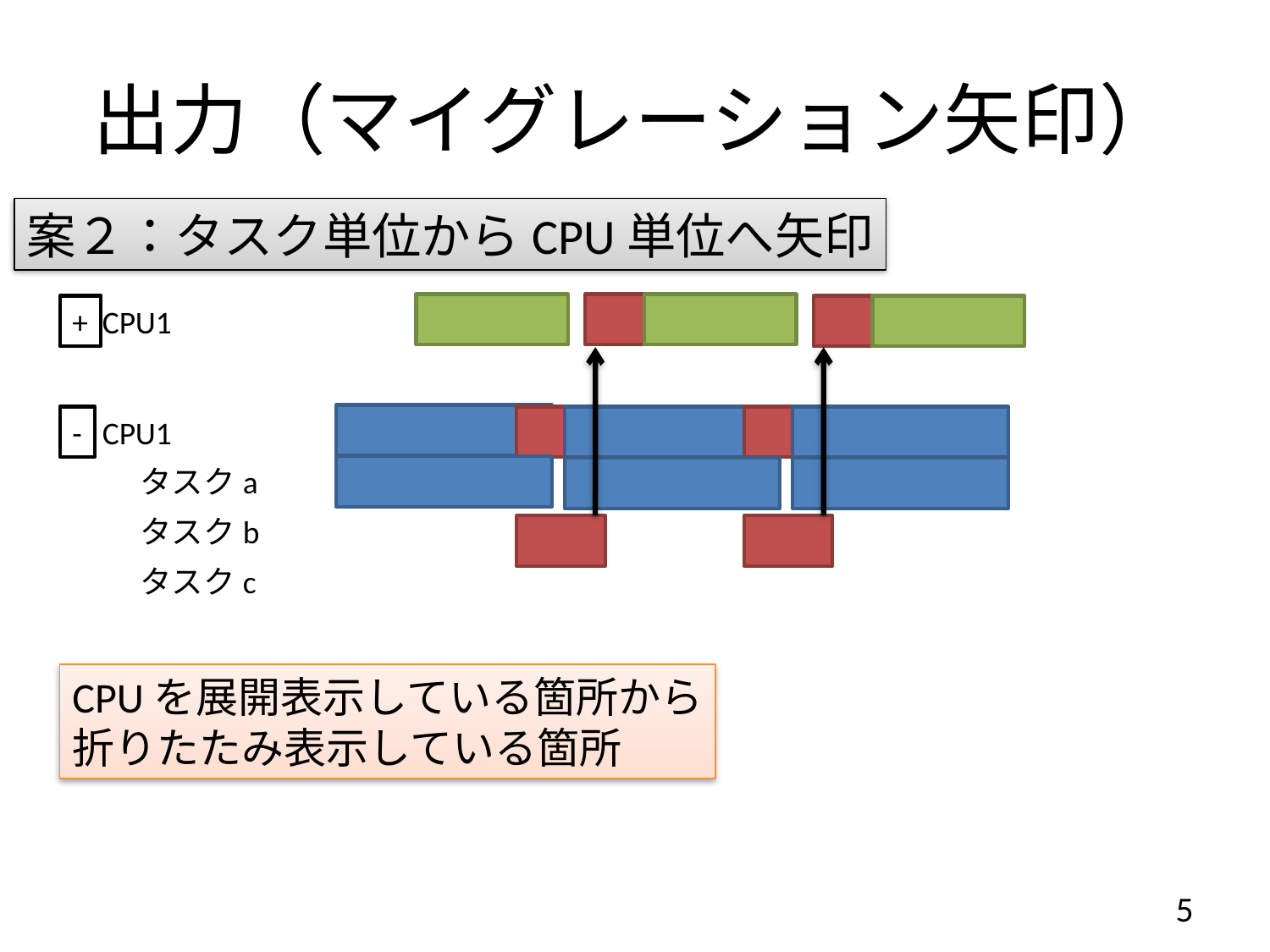

# 出力（マイグレーション矢印）
案２：タスク単位からCPU単位へ矢印

+
CPU1

-
CPU1

タスクa

タスクb

タスクc
CPUを展開表示している箇所から
折りたたみ表示している箇所
5